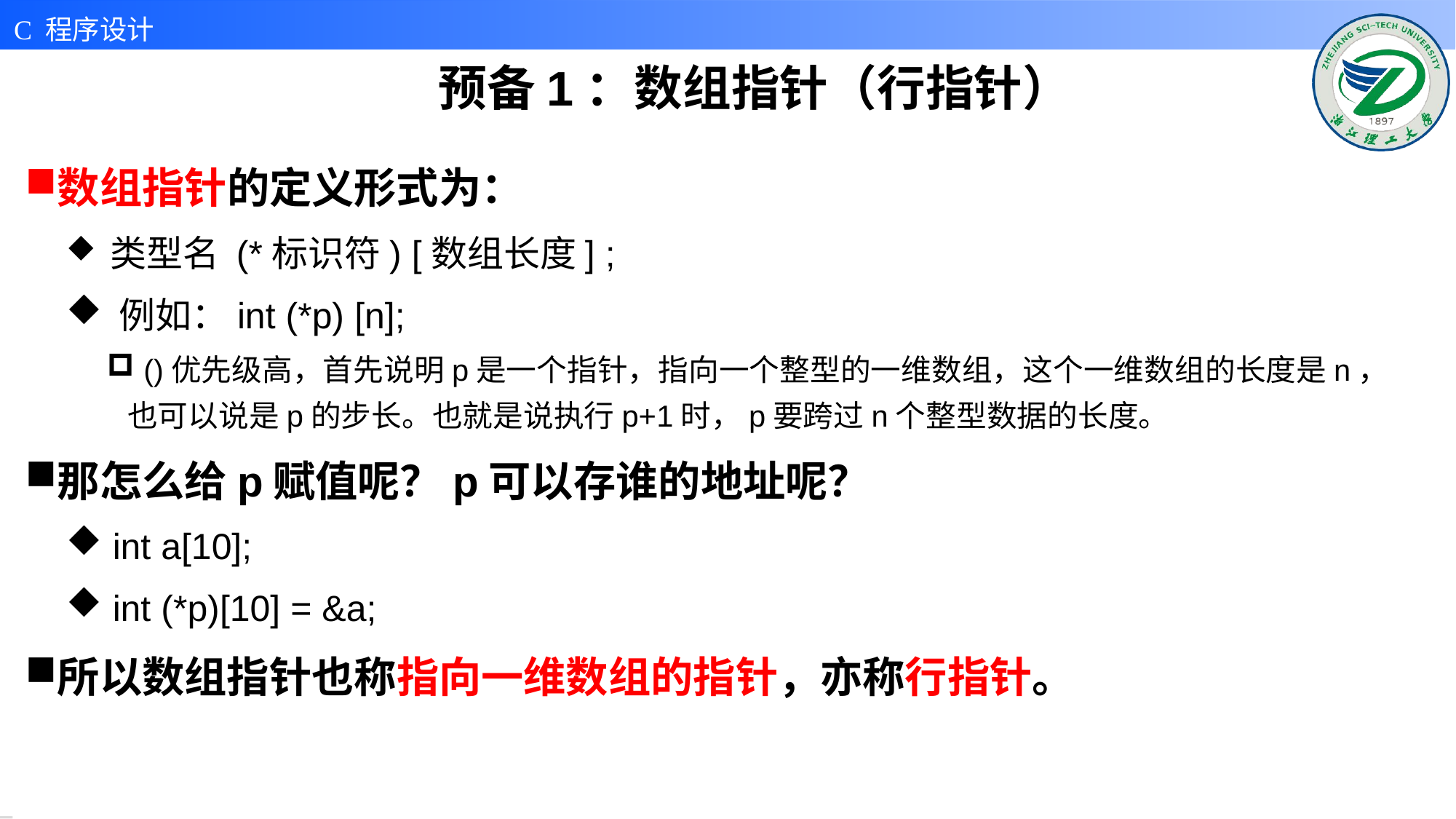

# 预备1：数组指针（行指针）
数组指针的定义形式为：
 类型名 (*标识符) [数组长度] ;
 例如：int (*p) [n];
 ()优先级高，首先说明p是一个指针，指向一个整型的一维数组，这个一维数组的长度是n，也可以说是p的步长。也就是说执行p+1时，p要跨过n个整型数据的长度。
那怎么给p赋值呢？p可以存谁的地址呢？
 int a[10];
 int (*p)[10] = &a;
所以数组指针也称指向一维数组的指针，亦称行指针。